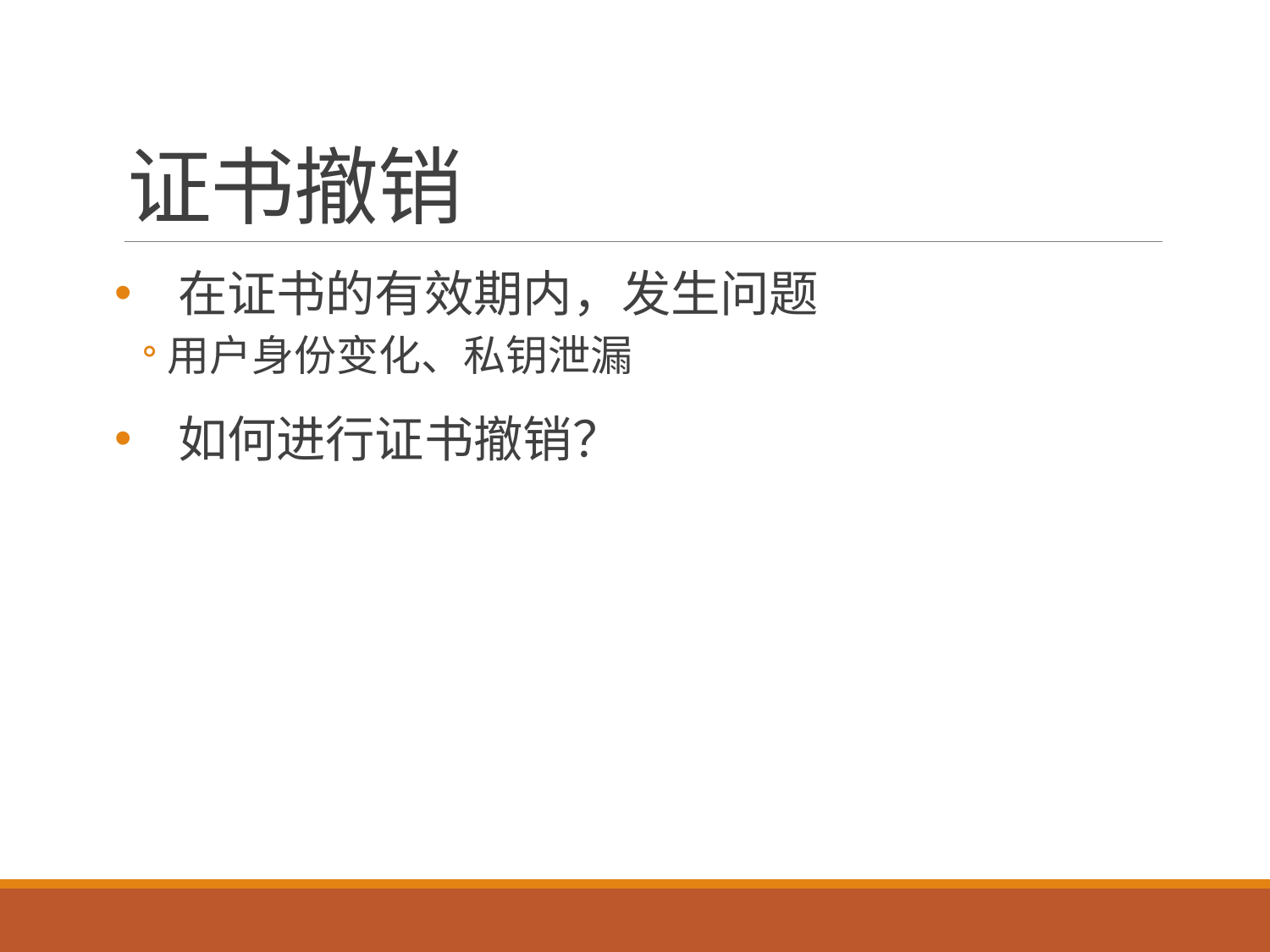

# 证书撤销
在证书的有效期内，发生问题
用户身份变化、私钥泄漏
如何进行证书撤销？
48